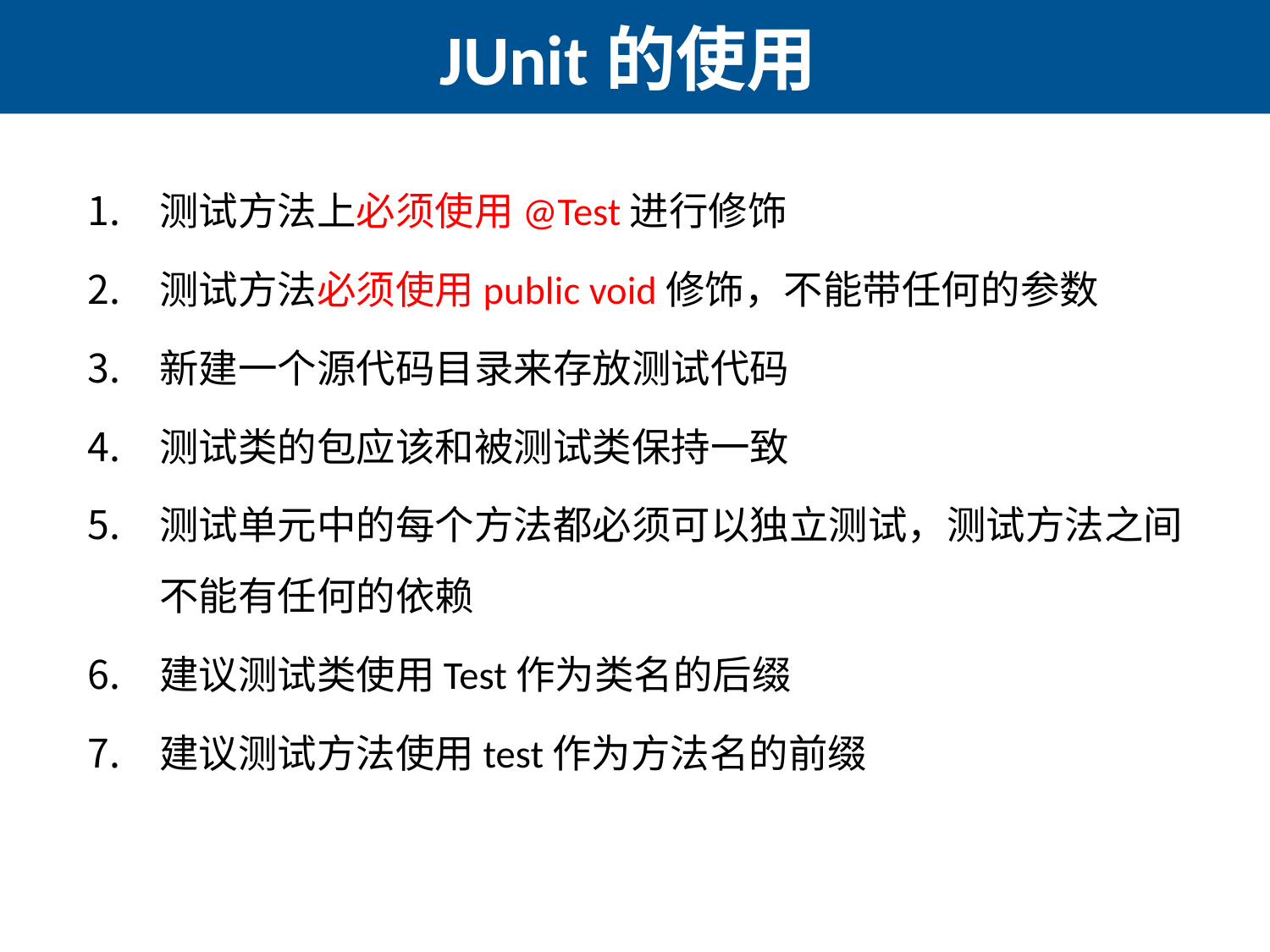

# JUnit的使用
测试方法上必须使用@Test进行修饰
测试方法必须使用public void修饰，不能带任何的参数
新建一个源代码目录来存放测试代码
测试类的包应该和被测试类保持一致
测试单元中的每个方法都必须可以独立测试，测试方法之间不能有任何的依赖
建议测试类使用Test作为类名的后缀
建议测试方法使用test作为方法名的前缀